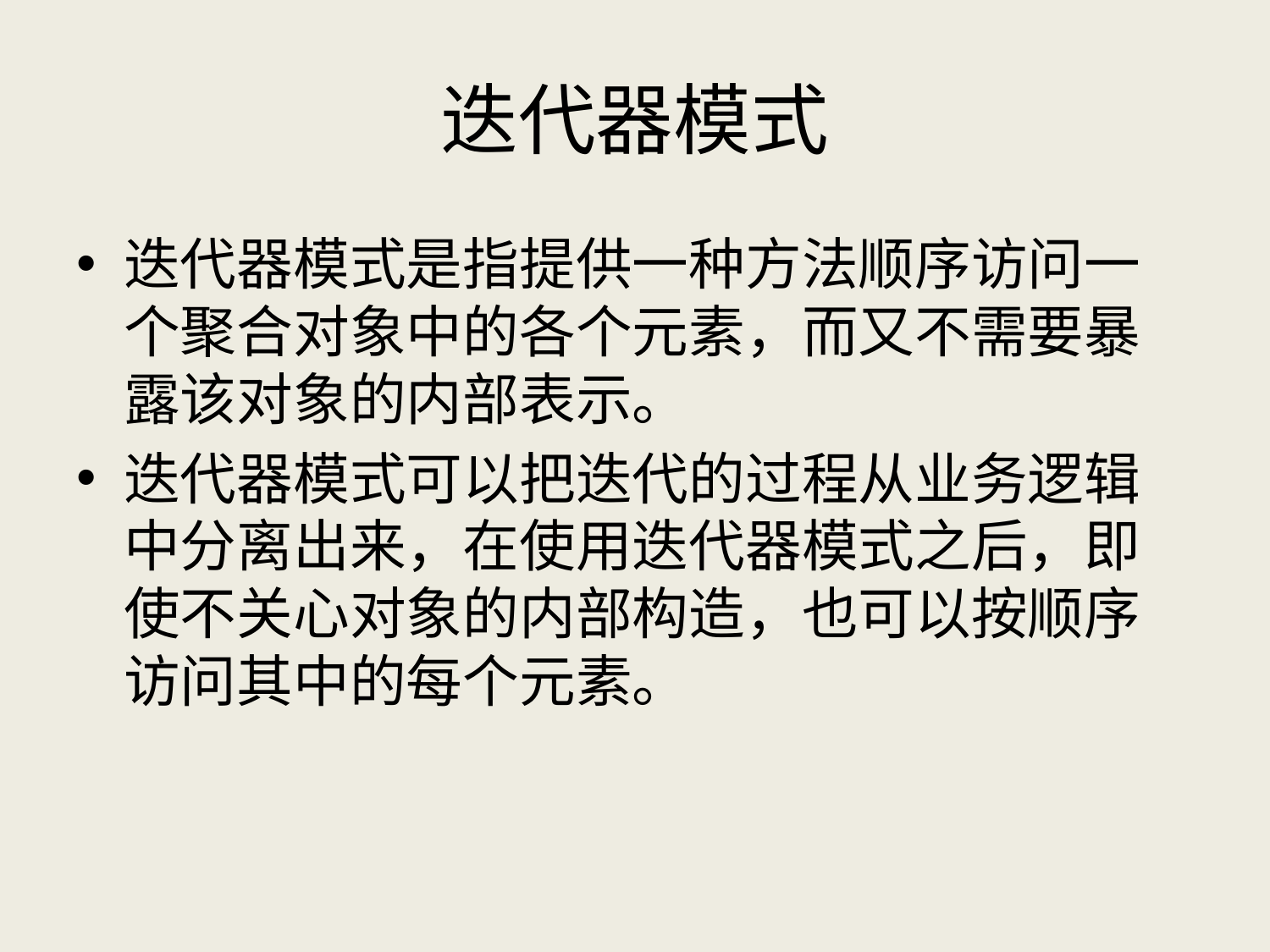

# 迭代器模式
迭代器模式是指提供一种方法顺序访问一个聚合对象中的各个元素，而又不需要暴露该对象的内部表示。
迭代器模式可以把迭代的过程从业务逻辑中分离出来，在使用迭代器模式之后，即使不关心对象的内部构造，也可以按顺序访问其中的每个元素。